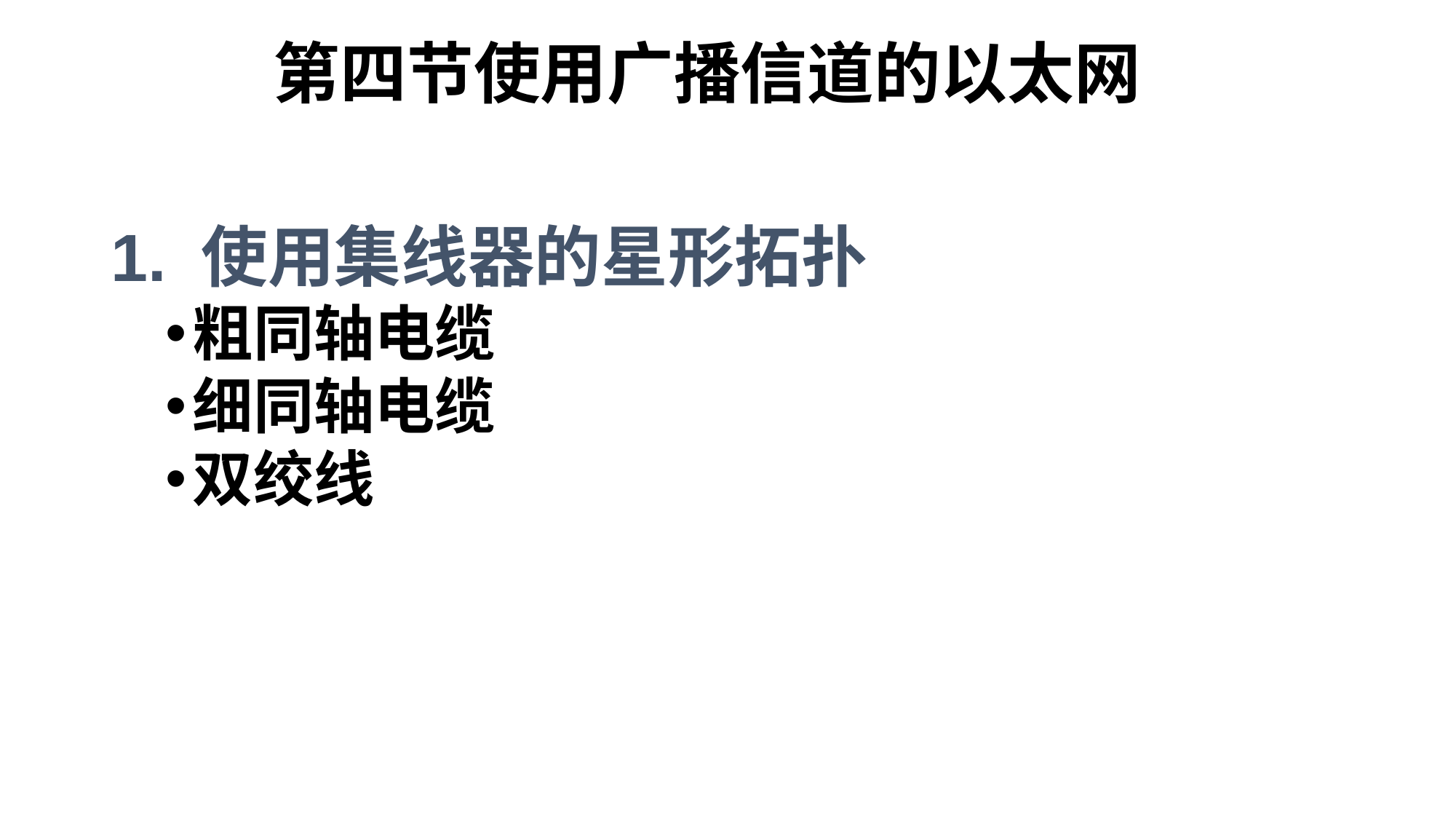

# 第四节使用广播信道的以太网
1. 使用集线器的星形拓扑
粗同轴电缆
细同轴电缆
双绞线